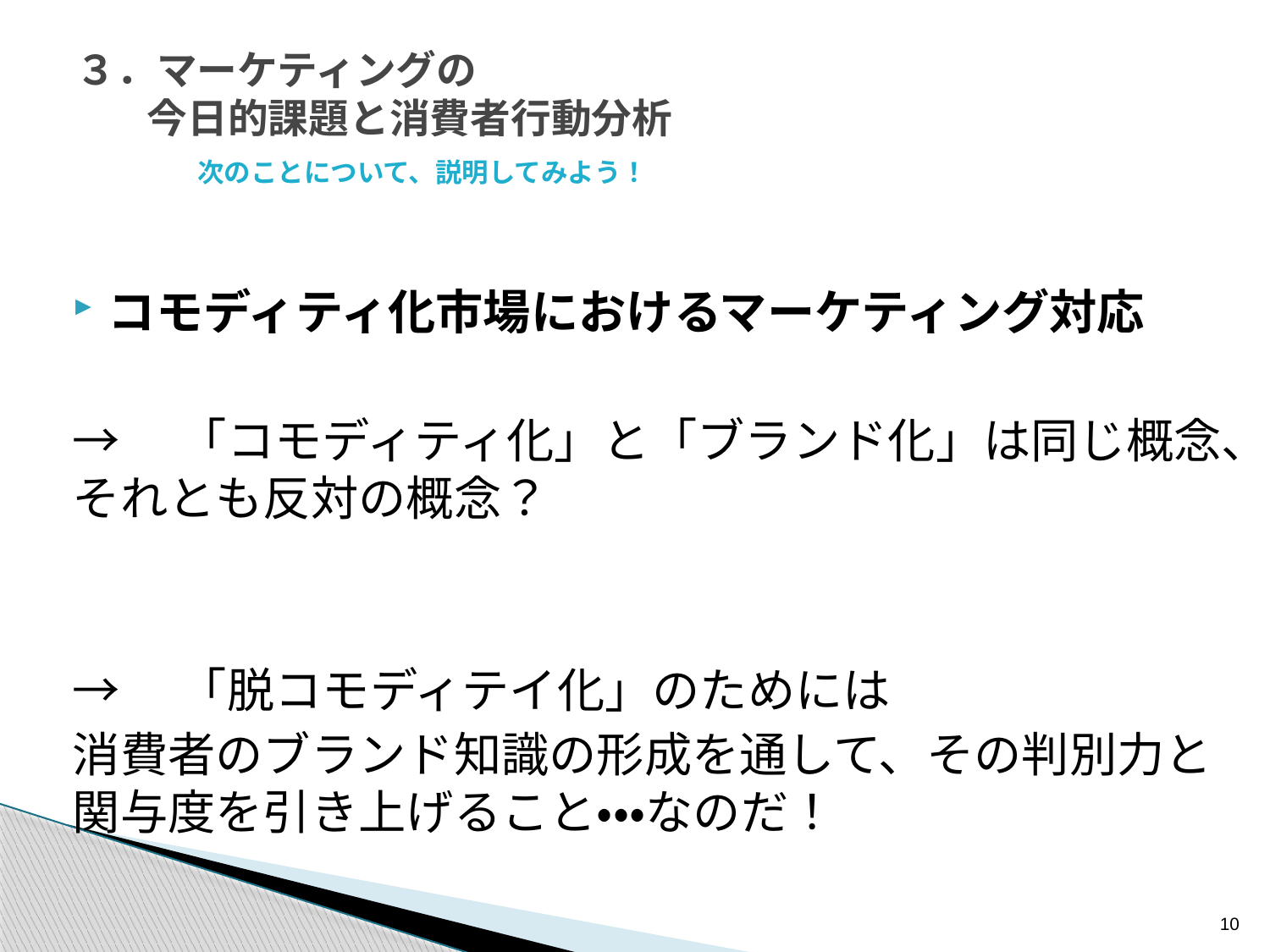

# ３．マーケティングの 今日的課題と消費者行動分析 　　　次のことについて、説明してみよう！
コモディティ化市場におけるマーケティング対応

→　「コモディティ化」と「ブランド化」は同じ概念、それとも反対の概念？

→　「脱コモディテイ化」のためには
消費者のブランド知識の形成を通して、その判別力と関与度を引き上げること・・・なのだ！

10